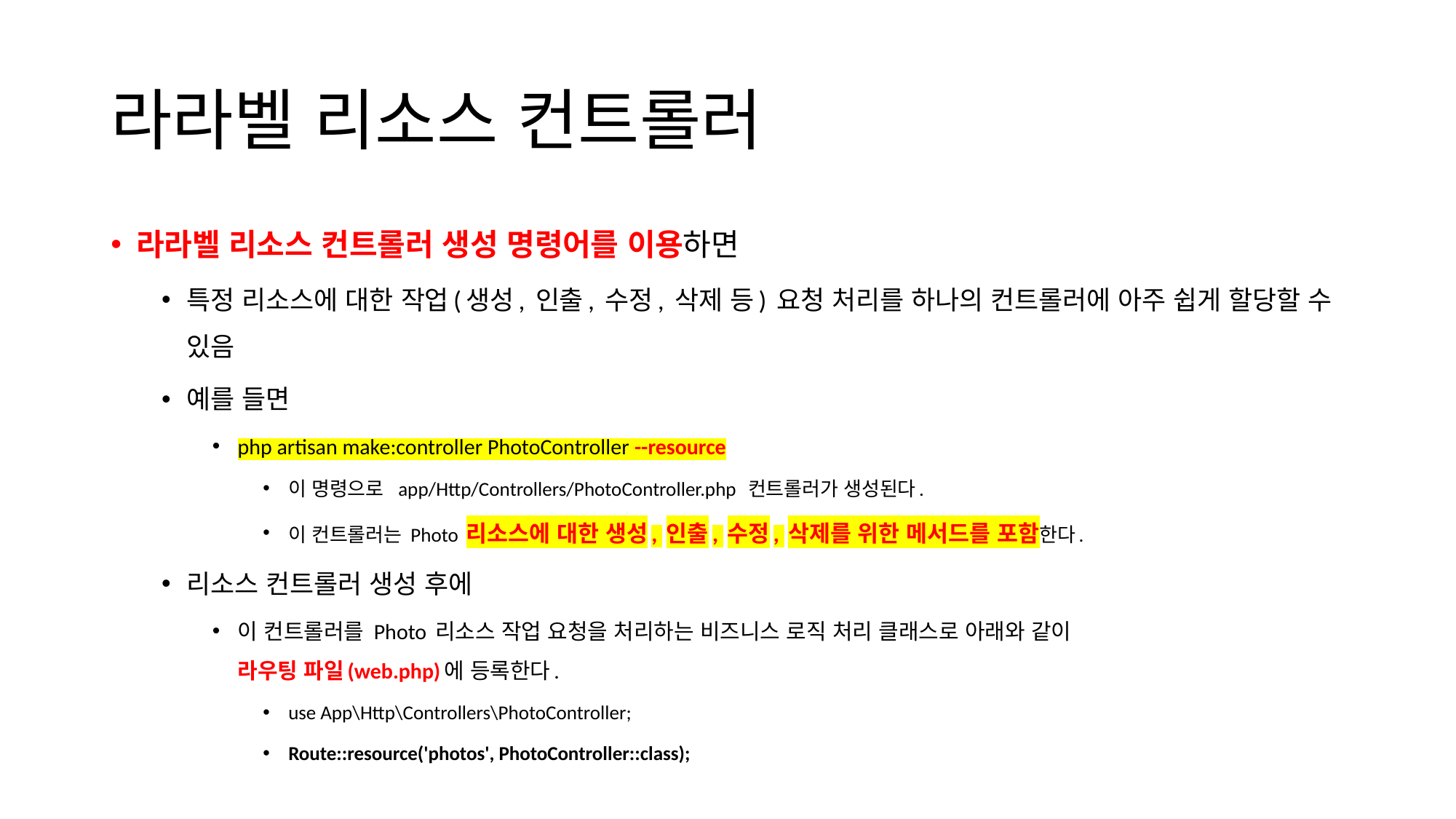

# 라라벨 리소스 컨트롤러
라라벨 리소스 컨트롤러 생성 명령어를 이용하면
특정 리소스에 대한 작업(생성, 인출, 수정, 삭제 등) 요청 처리를 하나의 컨트롤러에 아주 쉽게 할당할 수 있음
예를 들면
php artisan make:controller PhotoController --resource
이 명령으로  app/Http/Controllers/PhotoController.php  컨트롤러가 생성된다.
이 컨트롤러는 Photo 리소스에 대한 생성, 인출, 수정, 삭제를 위한 메서드를 포함한다.
리소스 컨트롤러 생성 후에
이 컨트롤러를 Photo 리소스 작업 요청을 처리하는 비즈니스 로직 처리 클래스로 아래와 같이
라우팅 파일(web.php)에 등록한다.
use App\Http\Controllers\PhotoController;
Route::resource('photos', PhotoController::class);